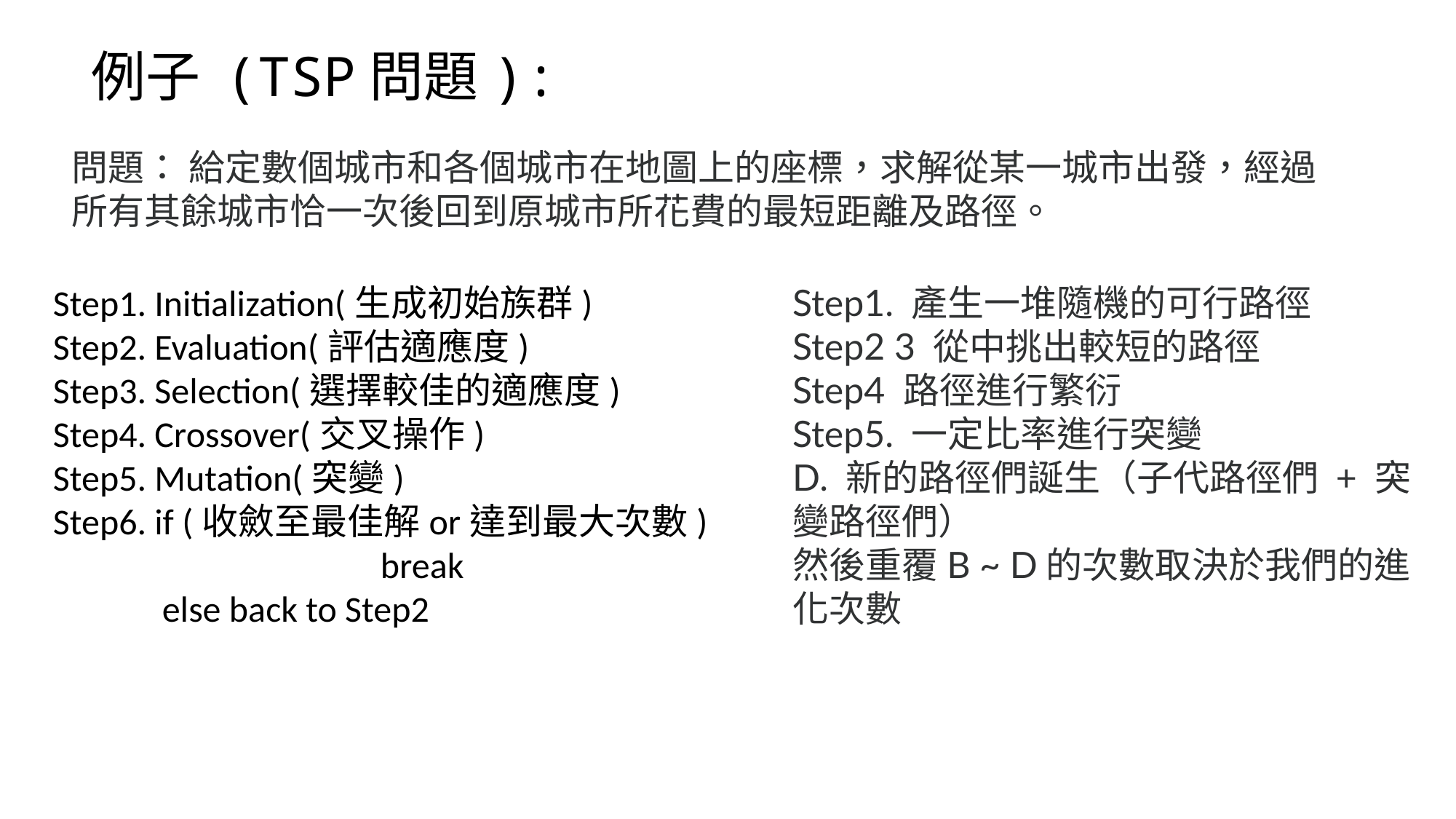

例子 (TSP問題):
問題： 給定數個城市和各個城市在地圖上的座標，求解從某一城市出發，經過所有其餘城市恰一次後回到原城市所花費的最短距離及路徑。
Step1. Initialization(生成初始族群)
Step2. Evaluation(評估適應度)
Step3. Selection(選擇較佳的適應度)
Step4. Crossover(交叉操作)
Step5. Mutation(突變)
Step6. if (收斂至最佳解or達到最大次數)                      		break
	else back to Step2
Step1. 產生一堆隨機的可行路徑
Step2 3 從中挑出較短的路徑
Step4 路徑進行繁衍
Step5. 一定比率進行突變
D. 新的路徑們誕生（子代路徑們 + 突變路徑們）
然後重覆B ~ D的次數取決於我們的進化次數